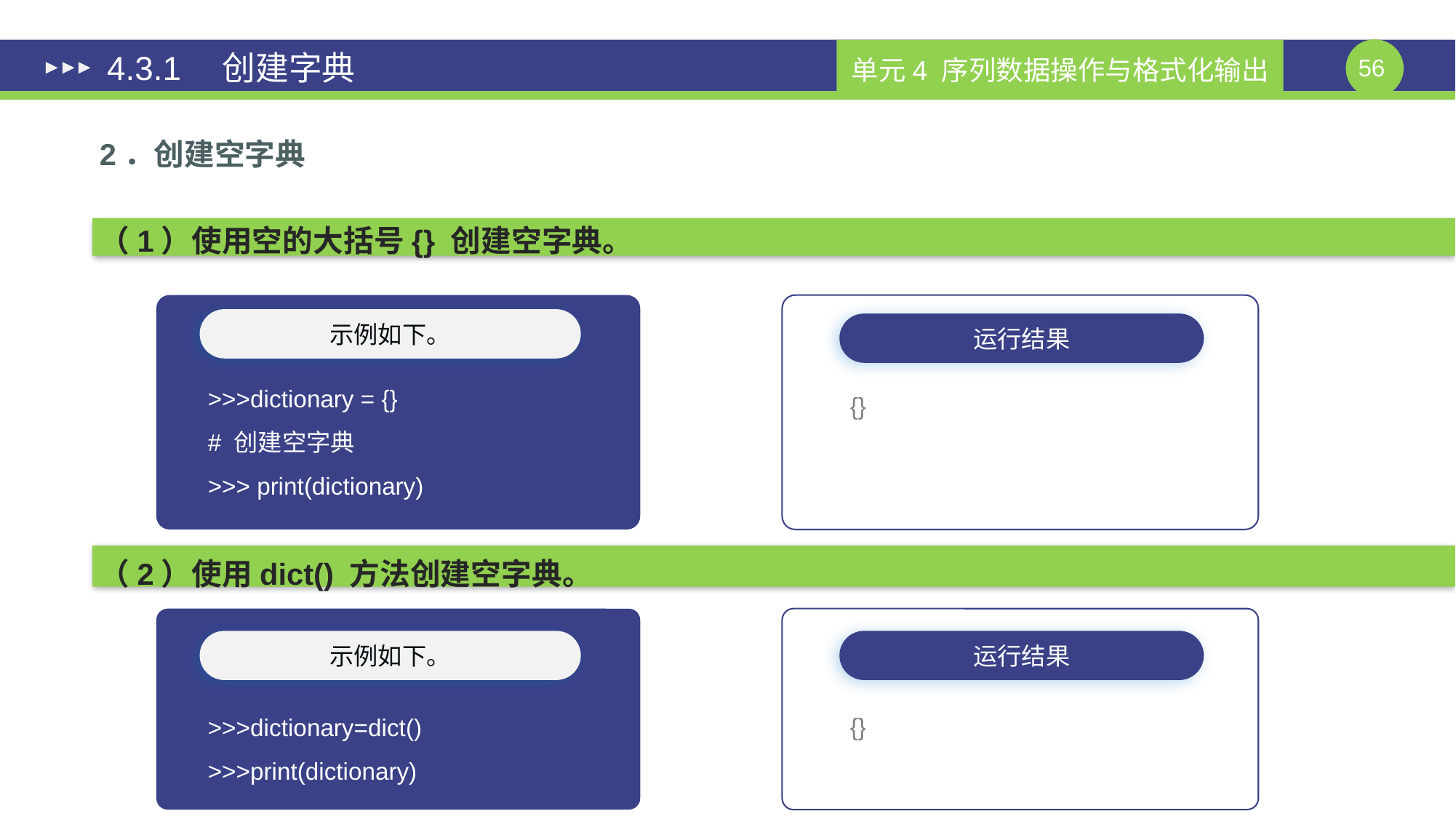

# 4.3.1　创建字典
2．创建空字典
（1）使用空的大括号{} 创建空字典。

示例如下。
运行结果
>>>dictionary = {}
# 创建空字典
>>> print(dictionary)
{}
（2）使用dict() 方法创建空字典。

示例如下。
运行结果
{}
>>>dictionary=dict()
>>>print(dictionary)